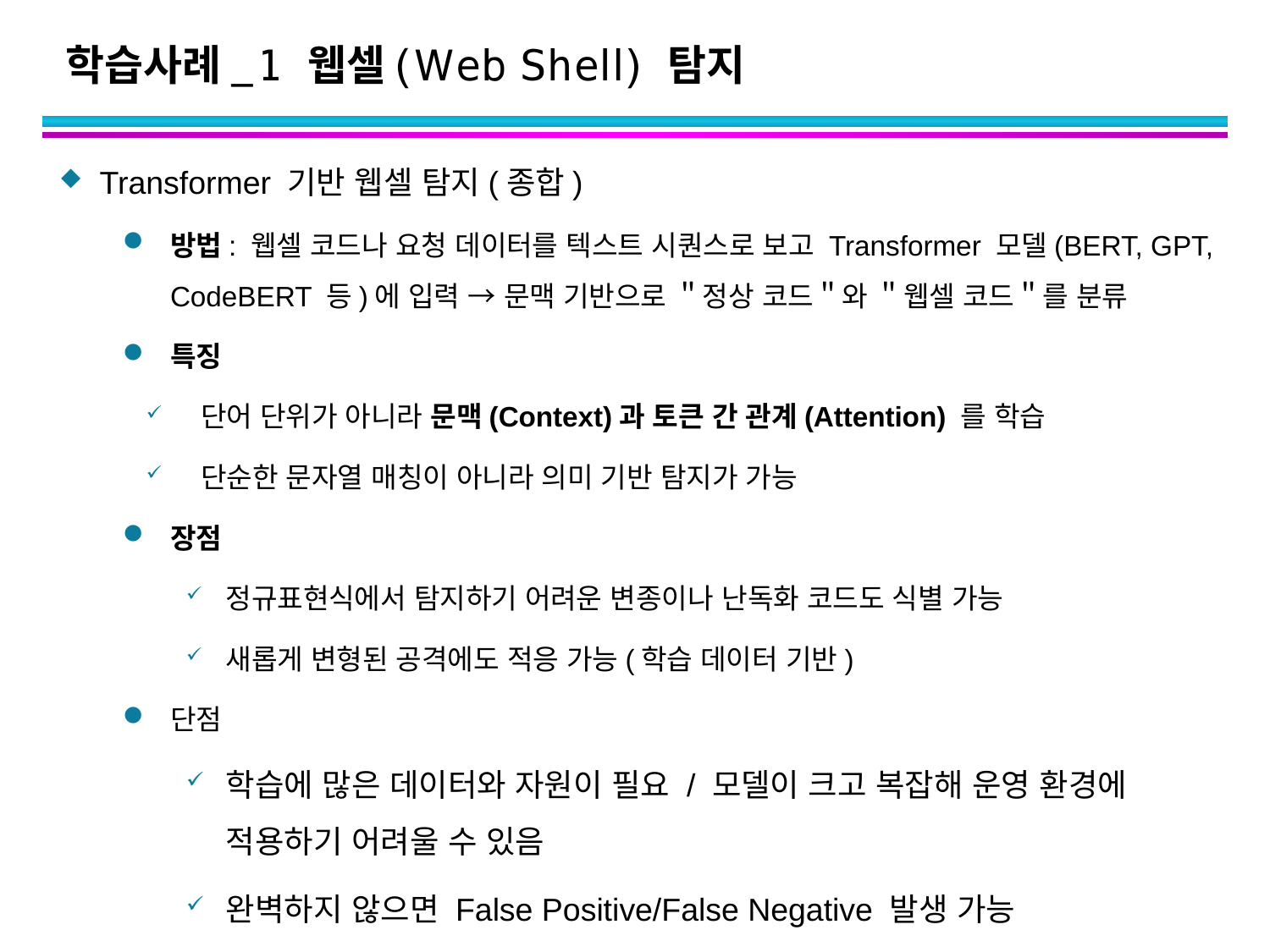

# 학습사례_1 웹셀(Web Shell) 탐지
Transformer 기반 웹셀 탐지(종합)
방법: 웹셀 코드나 요청 데이터를 텍스트 시퀀스로 보고 Transformer 모델(BERT, GPT, CodeBERT 등)에 입력 → 문맥 기반으로 ＂정상 코드＂와 ＂웹셀 코드＂를 분류
특징
 단어 단위가 아니라 문맥(Context)과 토큰 간 관계(Attention) 를 학습
 단순한 문자열 매칭이 아니라 의미 기반 탐지가 가능
장점
정규표현식에서 탐지하기 어려운 변종이나 난독화 코드도 식별 가능
새롭게 변형된 공격에도 적응 가능(학습 데이터 기반)
단점
학습에 많은 데이터와 자원이 필요 / 모델이 크고 복잡해 운영 환경에 적용하기 어려울 수 있음
완벽하지 않으면 False Positive/False Negative 발생 가능